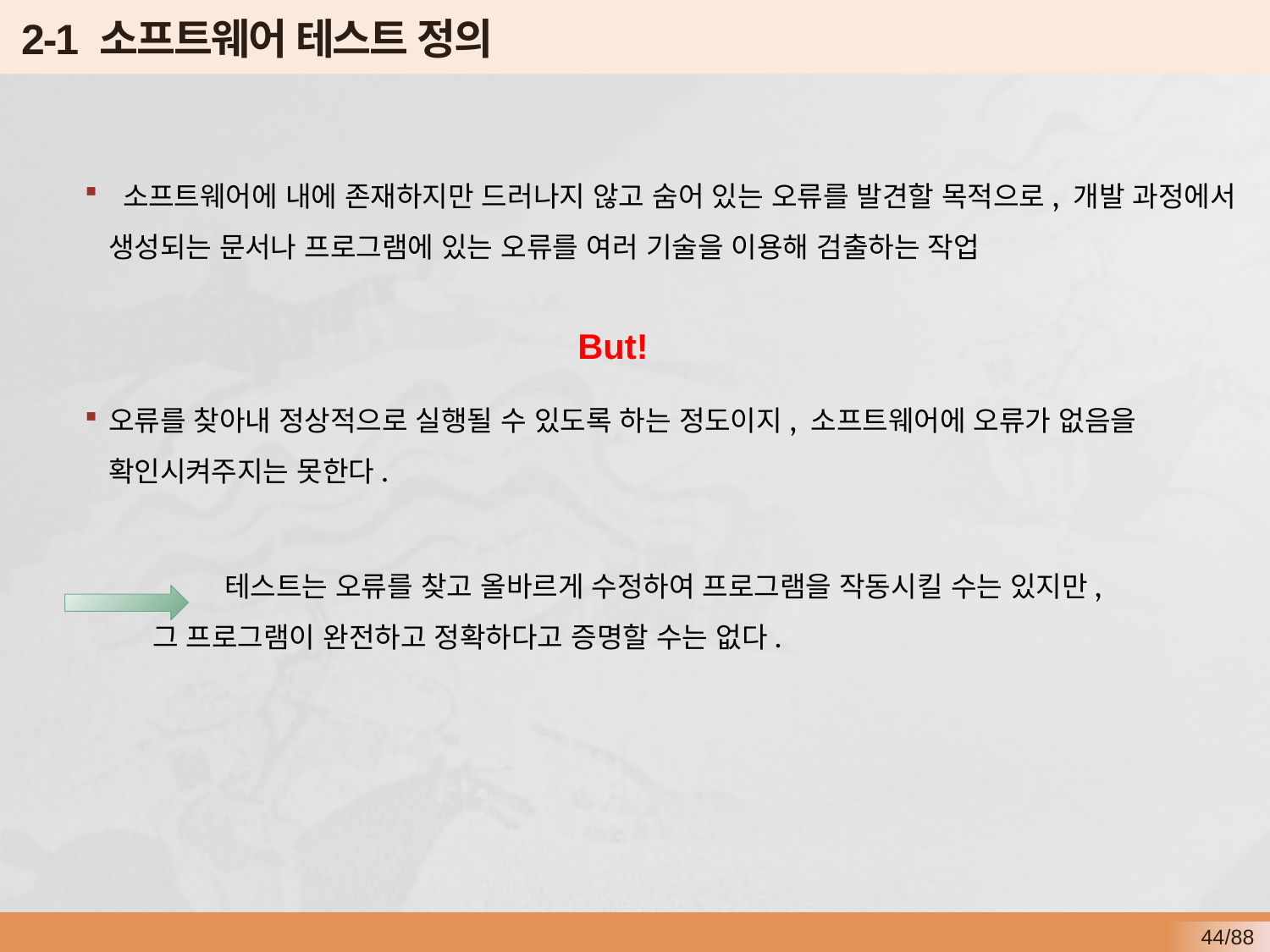

# 2-1 소프트웨어 테스트 정의

 소프트웨어에 내에 존재하지만 드러나지 않고 숨어 있는 오류를 발견할 목적으로, 개발 과정에서 생성되는 문서나 프로그램에 있는 오류를 여러 기술을 이용해 검출하는 작업

오류를 찾아내 정상적으로 실행될 수 있도록 하는 정도이지, 소프트웨어에 오류가 없음을 확인시켜주지는 못한다.

                 테스트는 오류를 찾고 올바르게 수정하여 프로그램을 작동시킬 수는 있지만,   	           그 프로그램이 완전하고 정확하다고 증명할 수는 없다.

But!